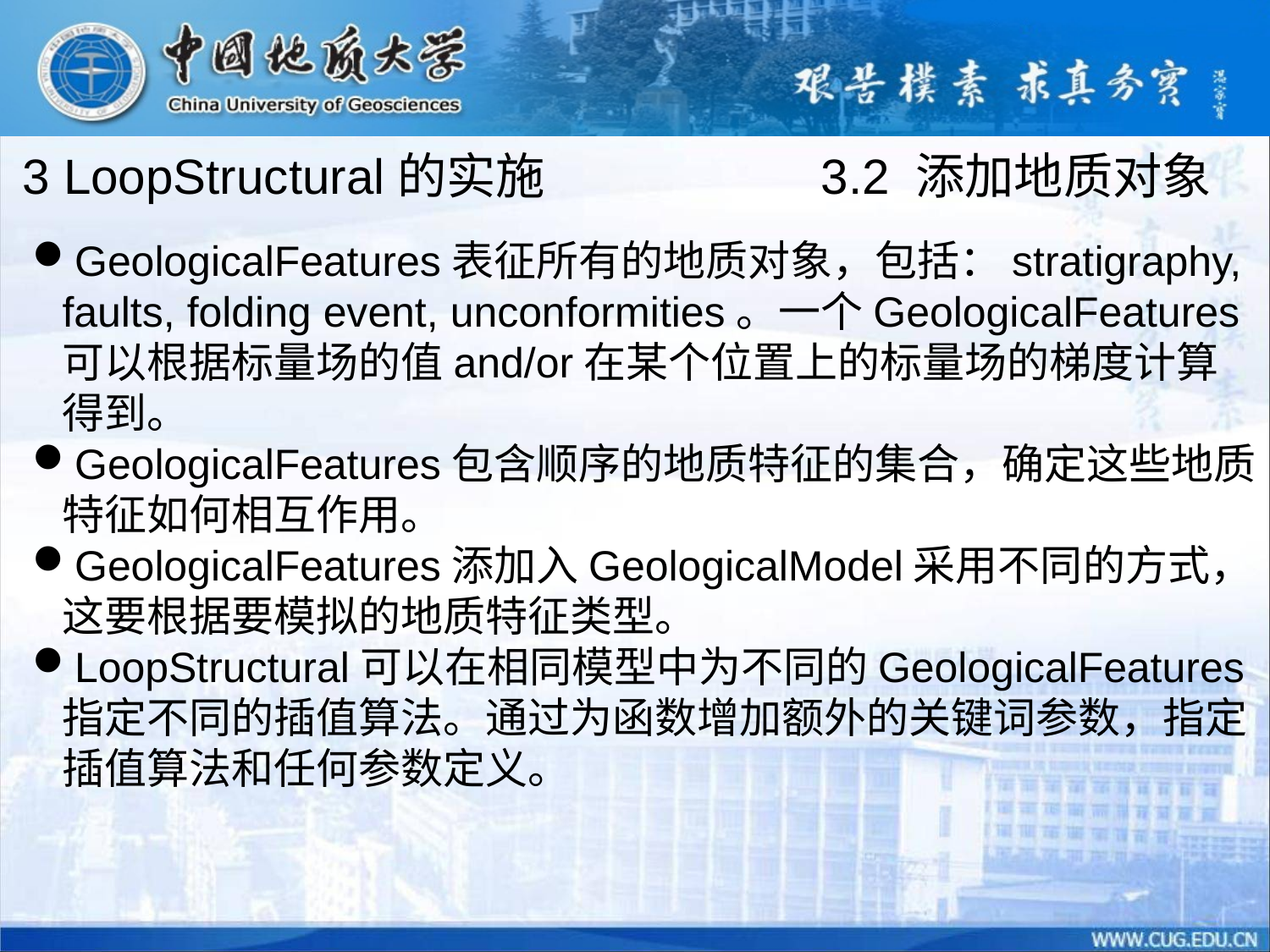

3 LoopStructural的实施
3.2 添加地质对象
GeologicalFeatures表征所有的地质对象，包括：stratigraphy, faults, folding event, unconformities。一个GeologicalFeatures可以根据标量场的值and/or在某个位置上的标量场的梯度计算得到。
GeologicalFeatures包含顺序的地质特征的集合，确定这些地质特征如何相互作用。
GeologicalFeatures添加入GeologicalModel采用不同的方式，这要根据要模拟的地质特征类型。
LoopStructural可以在相同模型中为不同的GeologicalFeatures指定不同的插值算法。通过为函数增加额外的关键词参数，指定插值算法和任何参数定义。